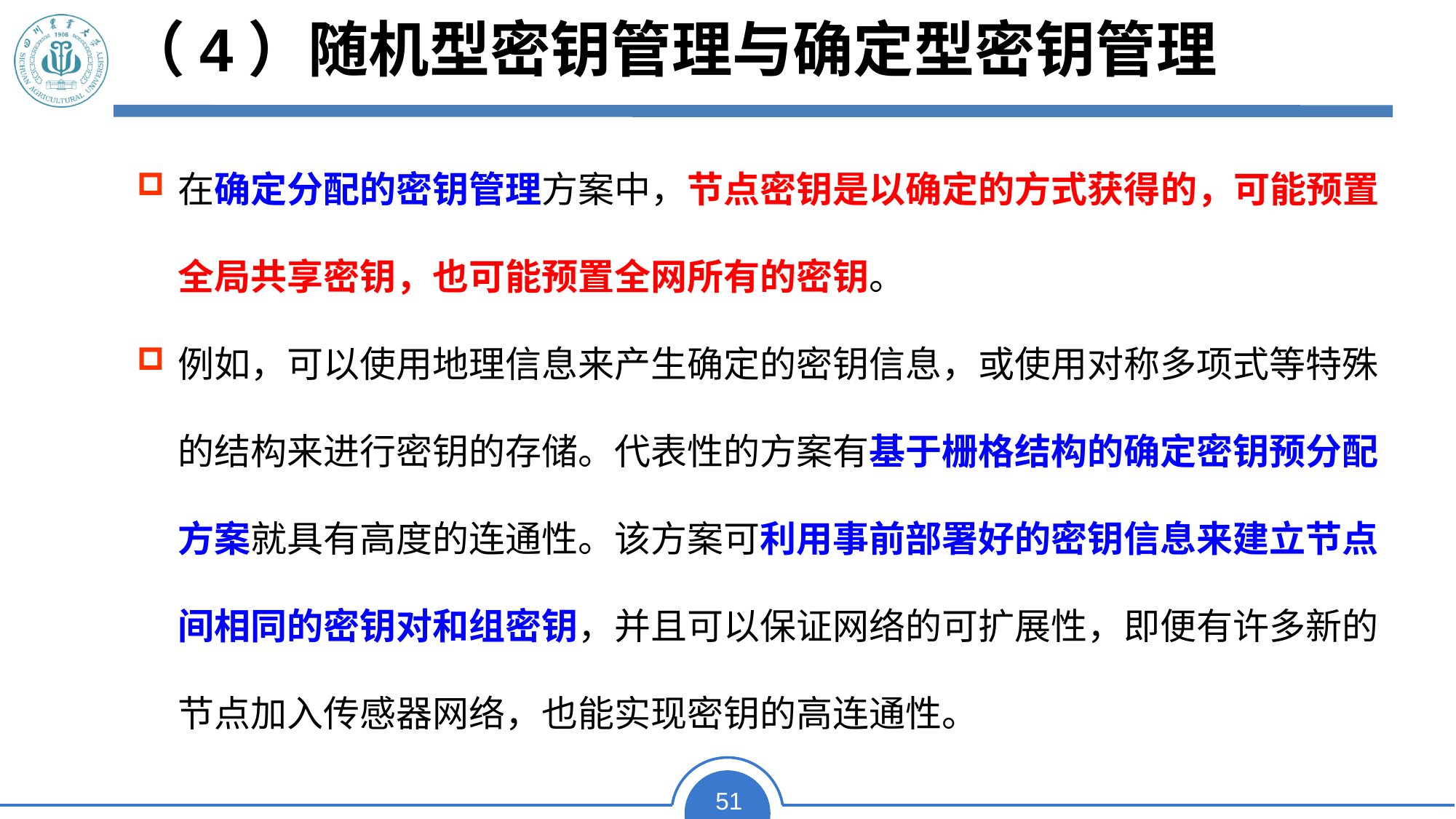

# （4）随机型密钥管理与确定型密钥管理
在确定分配的密钥管理方案中，节点密钥是以确定的方式获得的，可能预置全局共享密钥，也可能预置全网所有的密钥。
例如，可以使用地理信息来产生确定的密钥信息，或使用对称多项式等特殊的结构来进行密钥的存储。代表性的方案有基于栅格结构的确定密钥预分配方案就具有高度的连通性。该方案可利用事前部署好的密钥信息来建立节点间相同的密钥对和组密钥，并且可以保证网络的可扩展性，即便有许多新的节点加入传感器网络，也能实现密钥的高连通性。